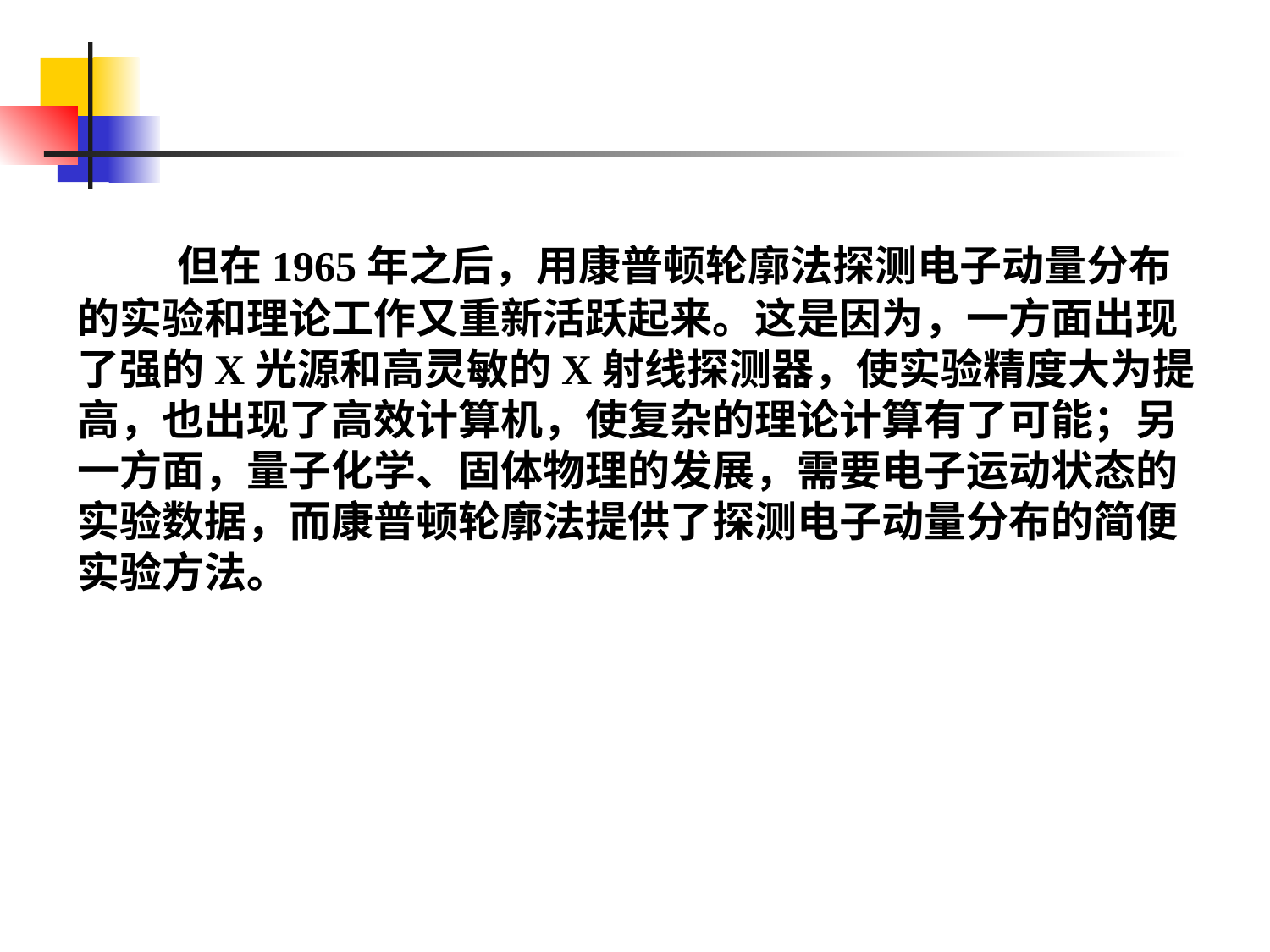

但在1965年之后，用康普顿轮廓法探测电子动量分布的实验和理论工作又重新活跃起来。这是因为，一方面出现了强的X光源和高灵敏的X射线探测器，使实验精度大为提高，也出现了高效计算机，使复杂的理论计算有了可能；另一方面，量子化学、固体物理的发展，需要电子运动状态的实验数据，而康普顿轮廓法提供了探测电子动量分布的简便实验方法。